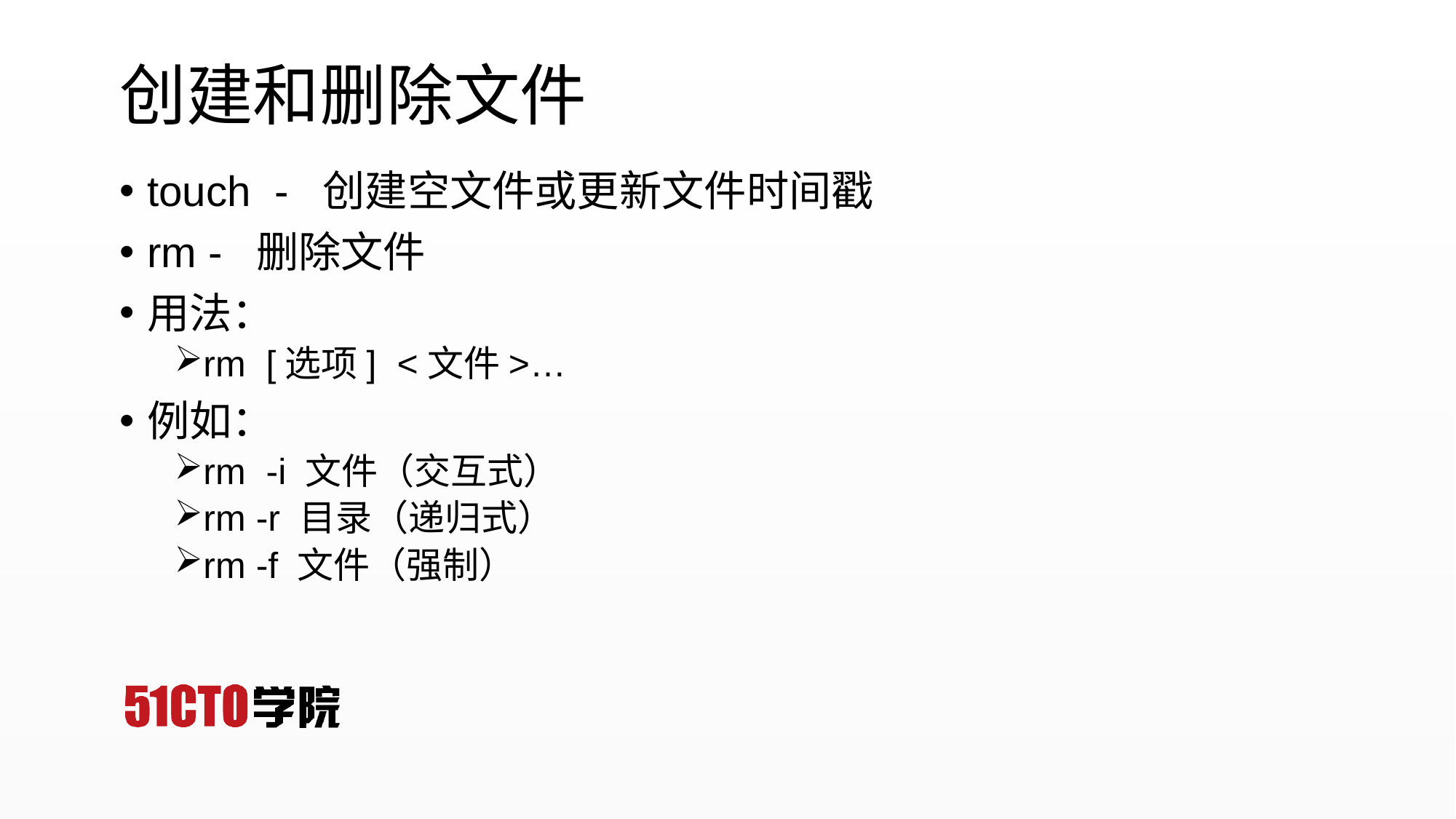

# 创建和删除文件
touch  -  创建空文件或更新文件时间戳
rm -  删除文件
用法：
rm  [选项]  <文件>…
例如：
rm  -i 文件（交互式）
rm -r 目录（递归式）
rm -f 文件（强制）